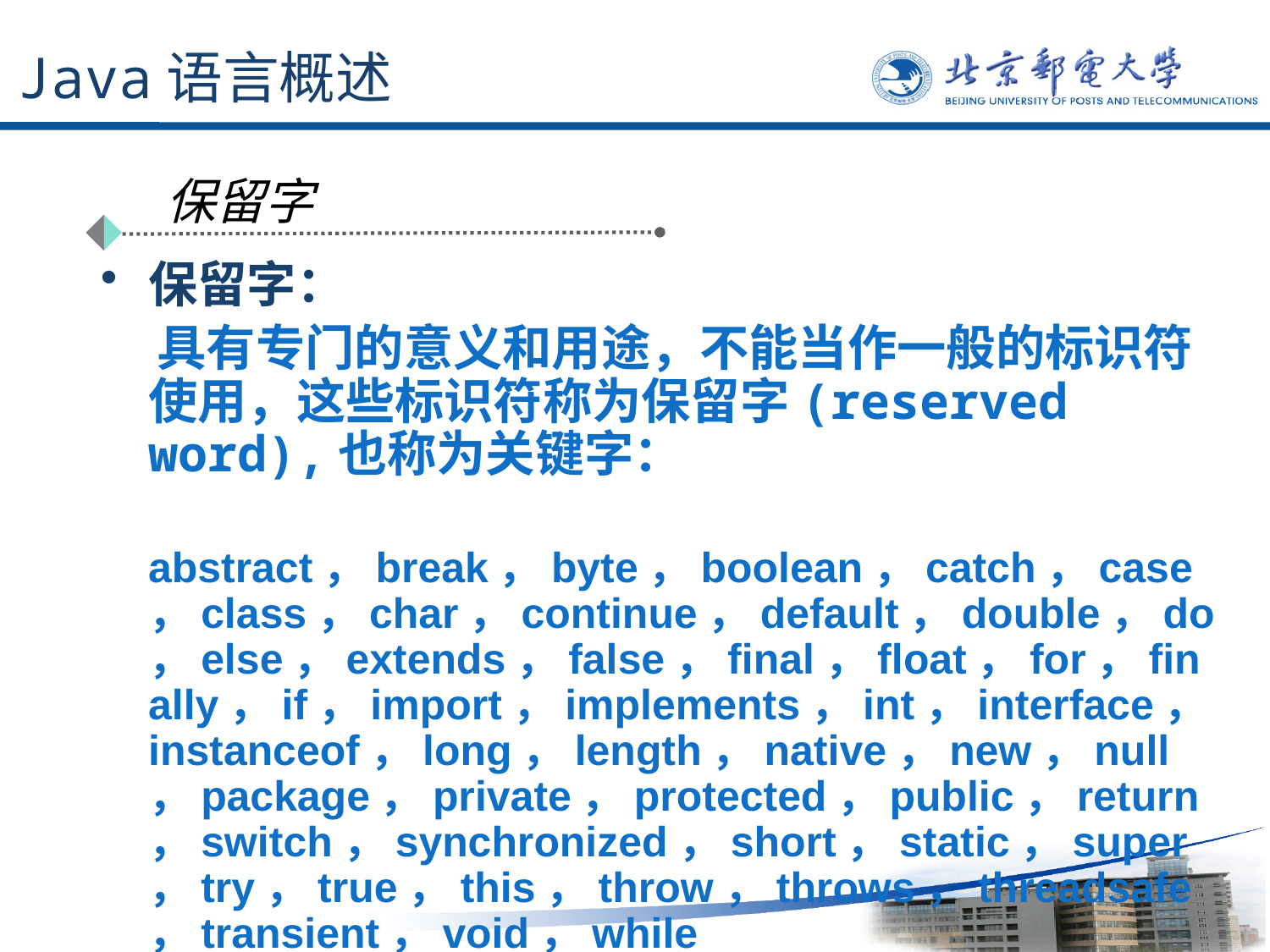

# Java语言概述

保留字

保留字：
    具有专门的意义和用途，不能当作一般的标识符使用，这些标识符称为保留字(reserved word),也称为关键字：
   abstract，break，byte，boolean，catch，case，class，char，continue，default，double，do，else，extends，false，final，float，for，finally，if，import，implements，int，interface，instanceof，long，length，native，new，null，package，private，protected，public，return，switch，synchronized，short，static，super，try，true，this，throw，throws，threadsafe，transient，void，while